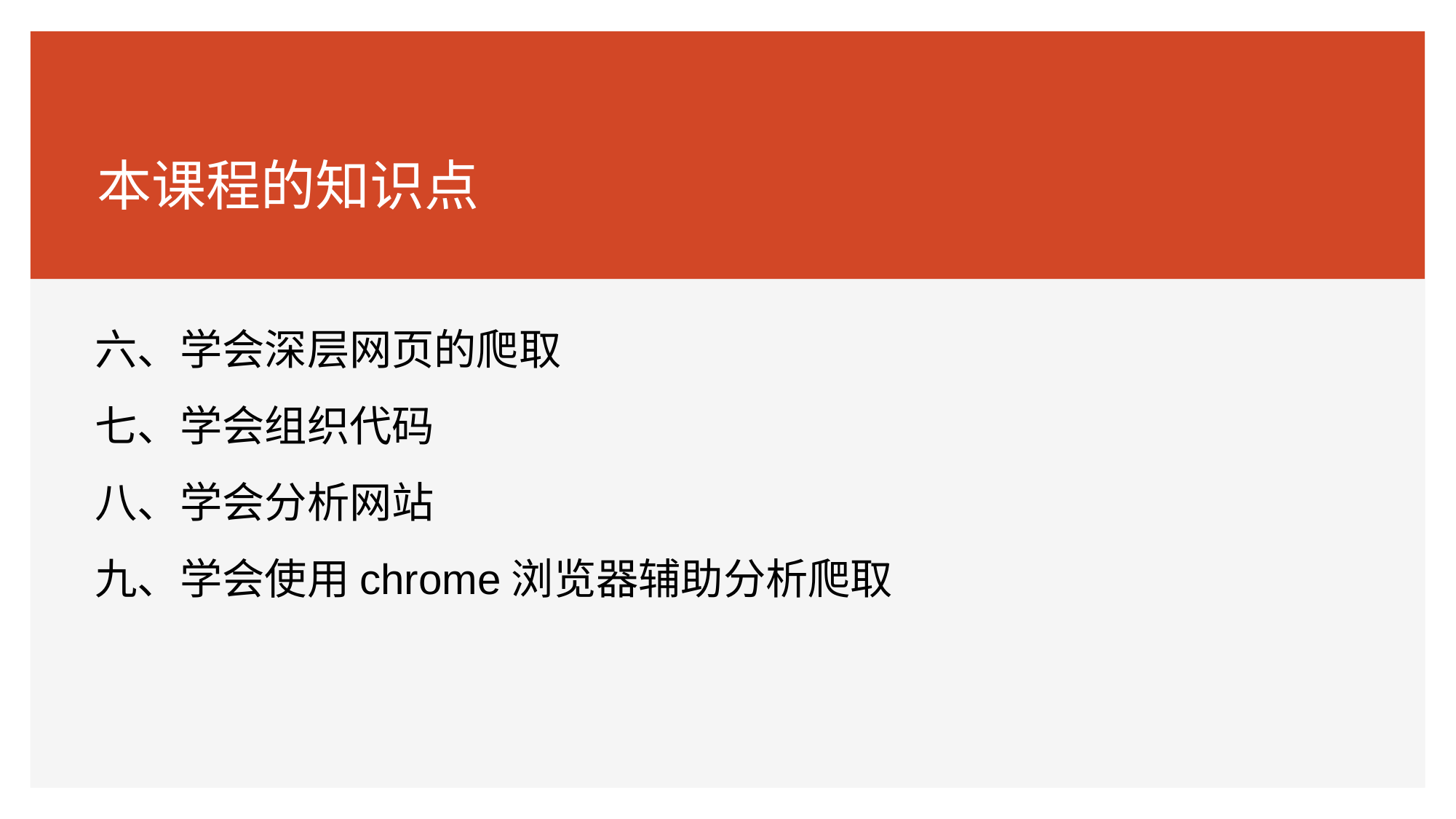

# 本课程的知识点
 六、学会深层网页的爬取
 七、学会组织代码
 八、学会分析网站
 九、学会使用chrome浏览器辅助分析爬取